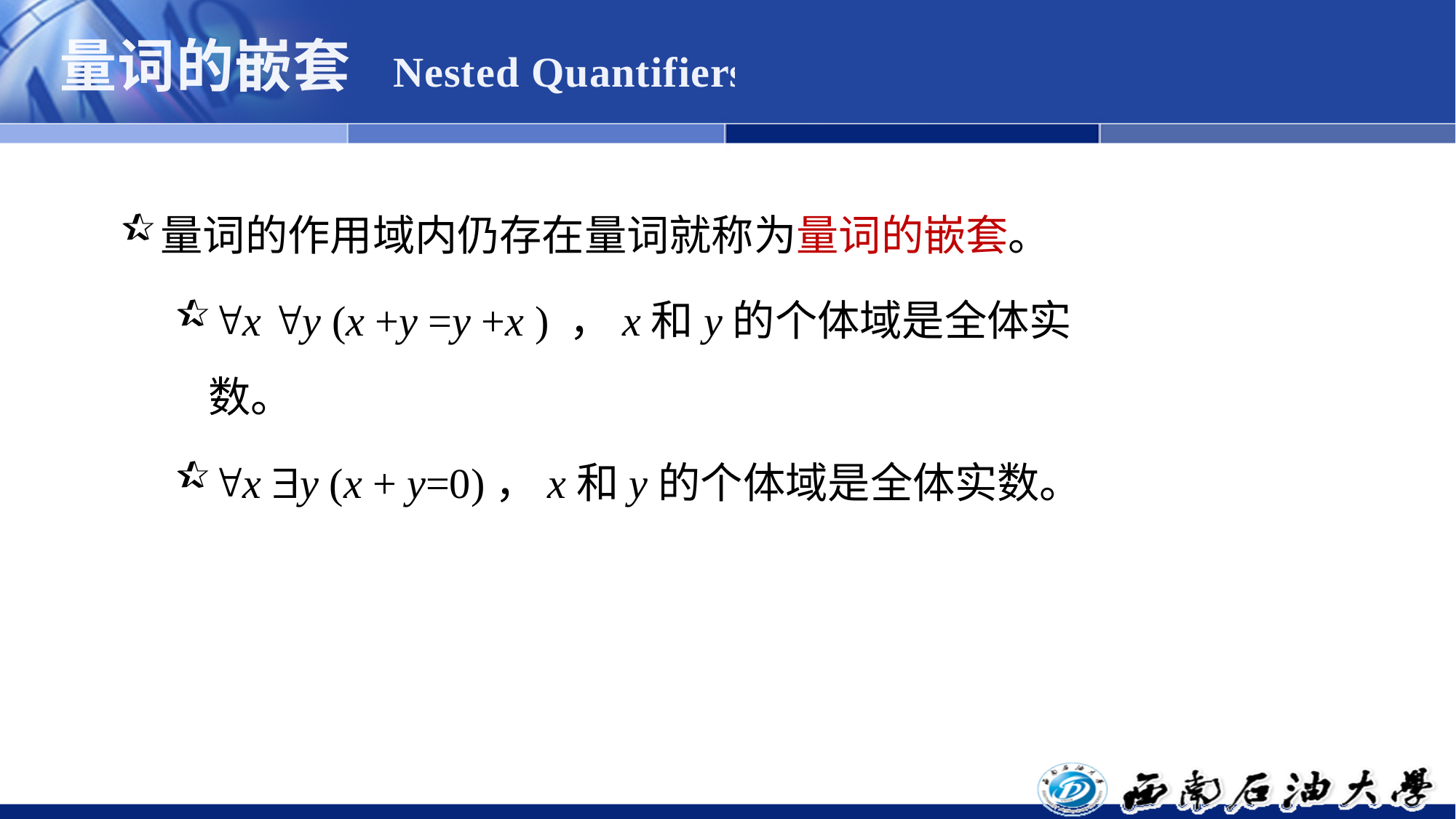

# 量词的嵌套  Nested Quantifiers
量词的作用域内仍存在量词就称为量词的嵌套。
∀x ∀y (x +y =y +x ) ，x和y的个体域是全体实数。
∀x ∃y (x + y=0)，x和y的个体域是全体实数。